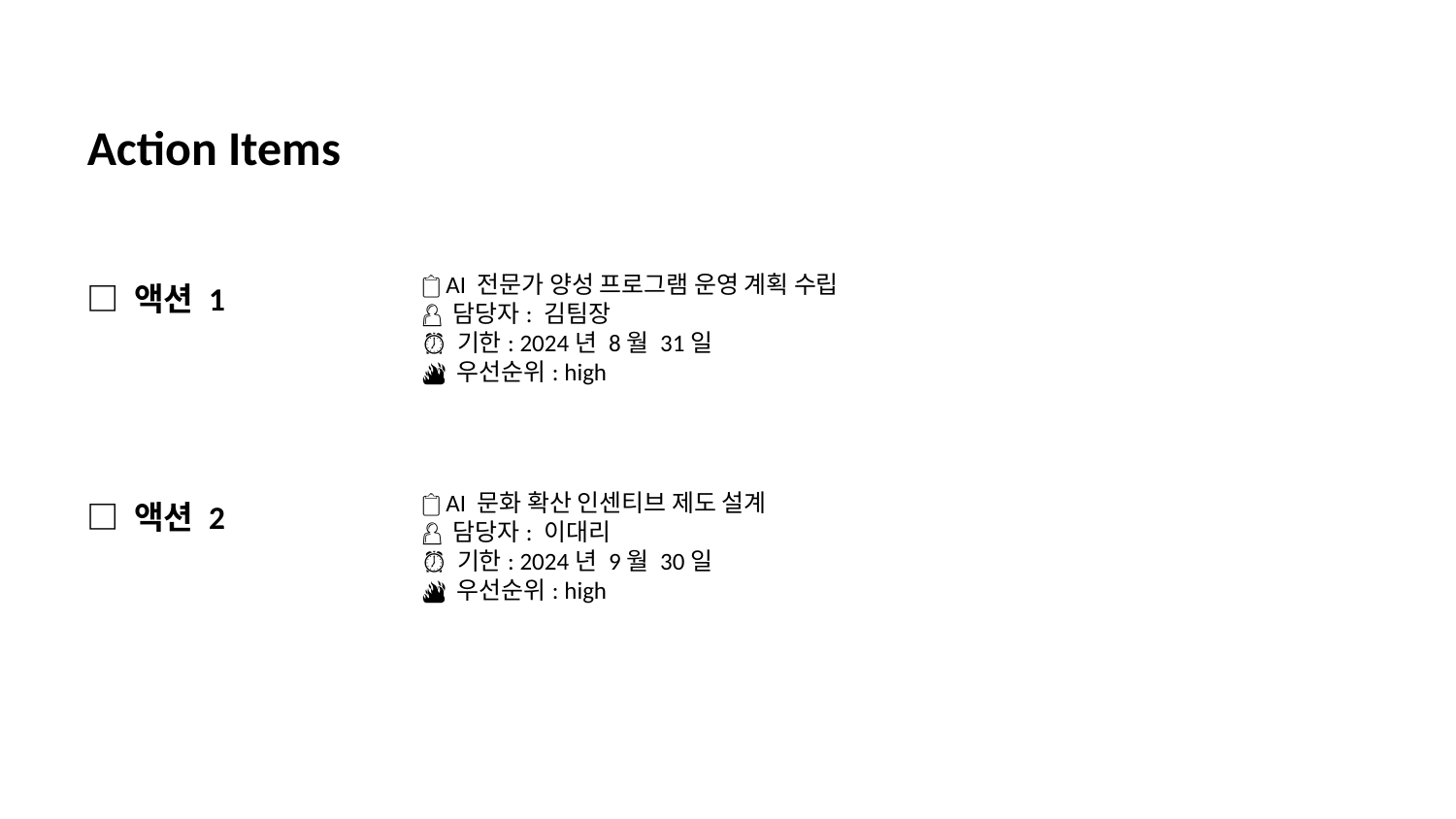

Action Items
□ 액션 1
📋 AI 전문가 양성 프로그램 운영 계획 수립
👤 담당자: 김팀장
⏰ 기한: 2024년 8월 31일
🔥 우선순위: high
□ 액션 2
📋 AI 문화 확산 인센티브 제도 설계
👤 담당자: 이대리
⏰ 기한: 2024년 9월 30일
🔥 우선순위: high